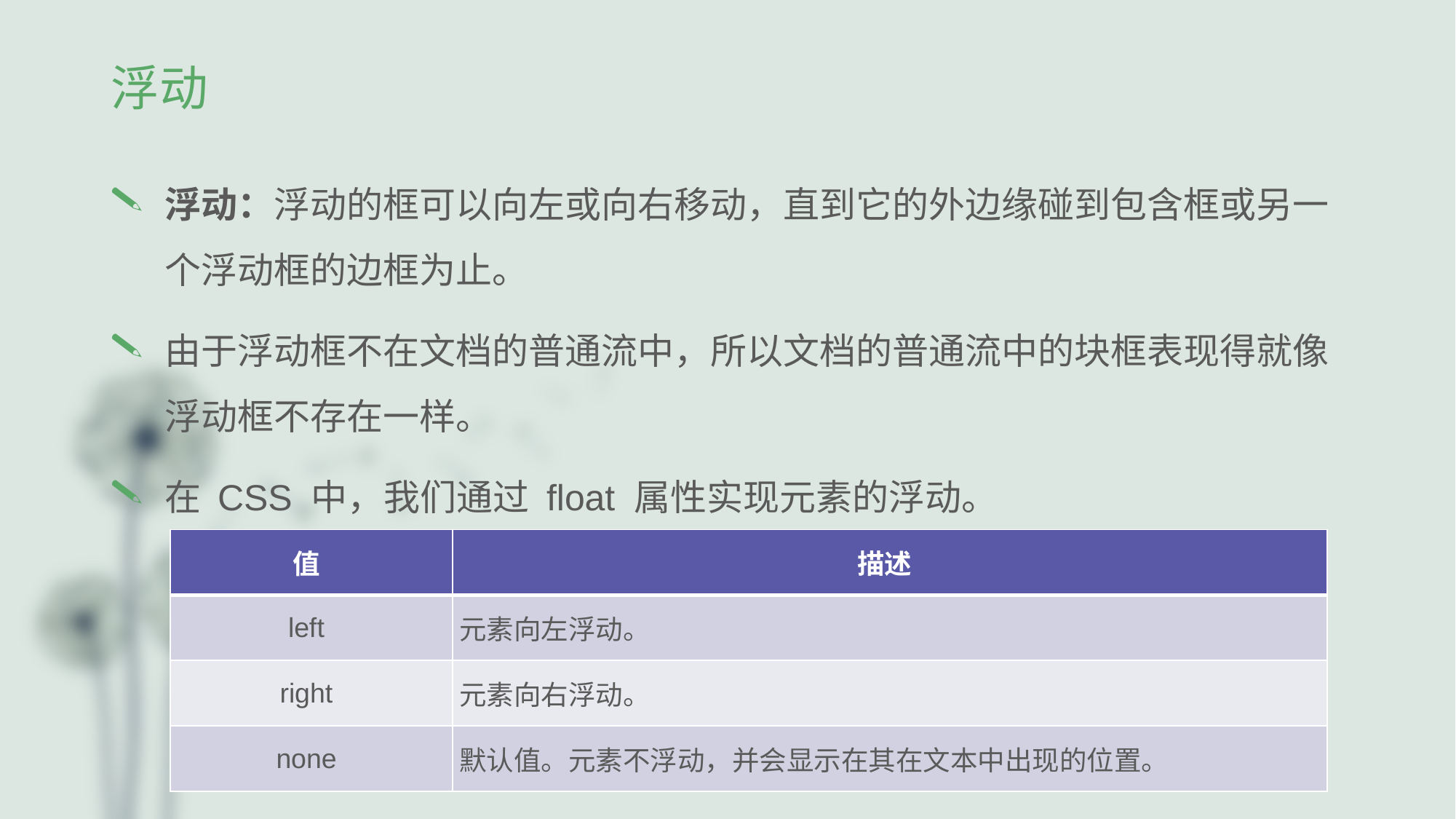

# 浮动
浮动：浮动的框可以向左或向右移动，直到它的外边缘碰到包含框或另一个浮动框的边框为止。
由于浮动框不在文档的普通流中，所以文档的普通流中的块框表现得就像浮动框不存在一样。
在 CSS 中，我们通过 float 属性实现元素的浮动。

| 值 | 描述 |
| --- | --- |
| left | 元素向左浮动。 |
| right | 元素向右浮动。 |
| none | 默认值。元素不浮动，并会显示在其在文本中出现的位置。 |